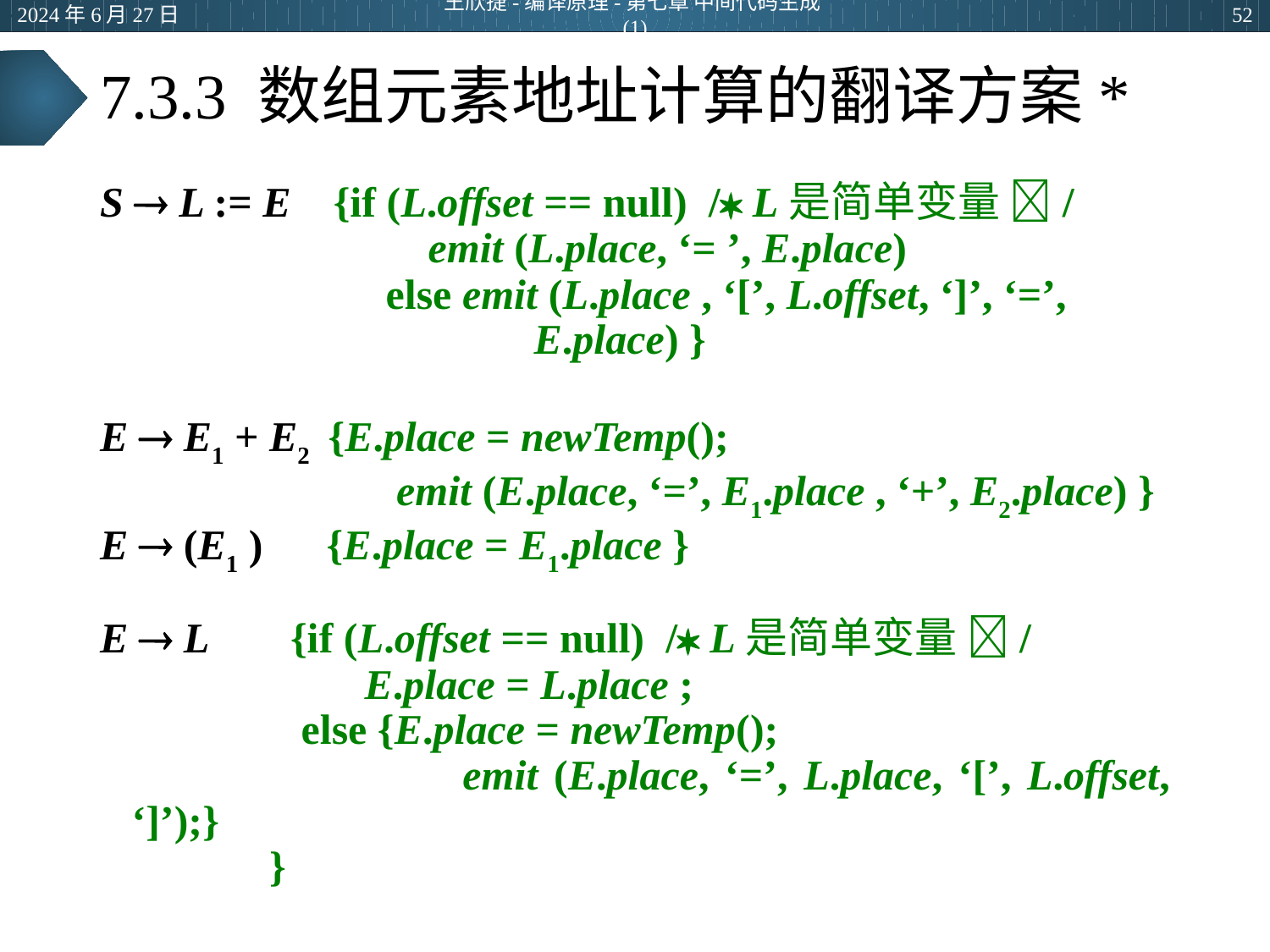

2024年6月27日
王欣捷-编译原理-第七章 中间代码生成(1)
52
# 7.3.3 数组元素地址计算的翻译方案*
S → L := E    {if (L.offset == null)  /∗ L是简单变量 ∗/
			    emit (L.place, ‘= ’, E.place)
			else emit (L.place , ‘[’, L.offset, ‘]’, ‘=’,
                                         E.place) }

E → E1 + E2   {E.place = newTemp();
			 emit (E.place, ‘=’, E1.place , ‘+’, E2.place) }
E → (E1 )      {E.place = E1.place }

E → L	   {if (L.offset == null)  /∗ L是简单变量 ∗/
		          E.place = L.place ;
		    else {E.place = newTemp();
		             emit (E.place, ‘=’, L.place, ‘[’, L.offset, ‘]’);}
                }